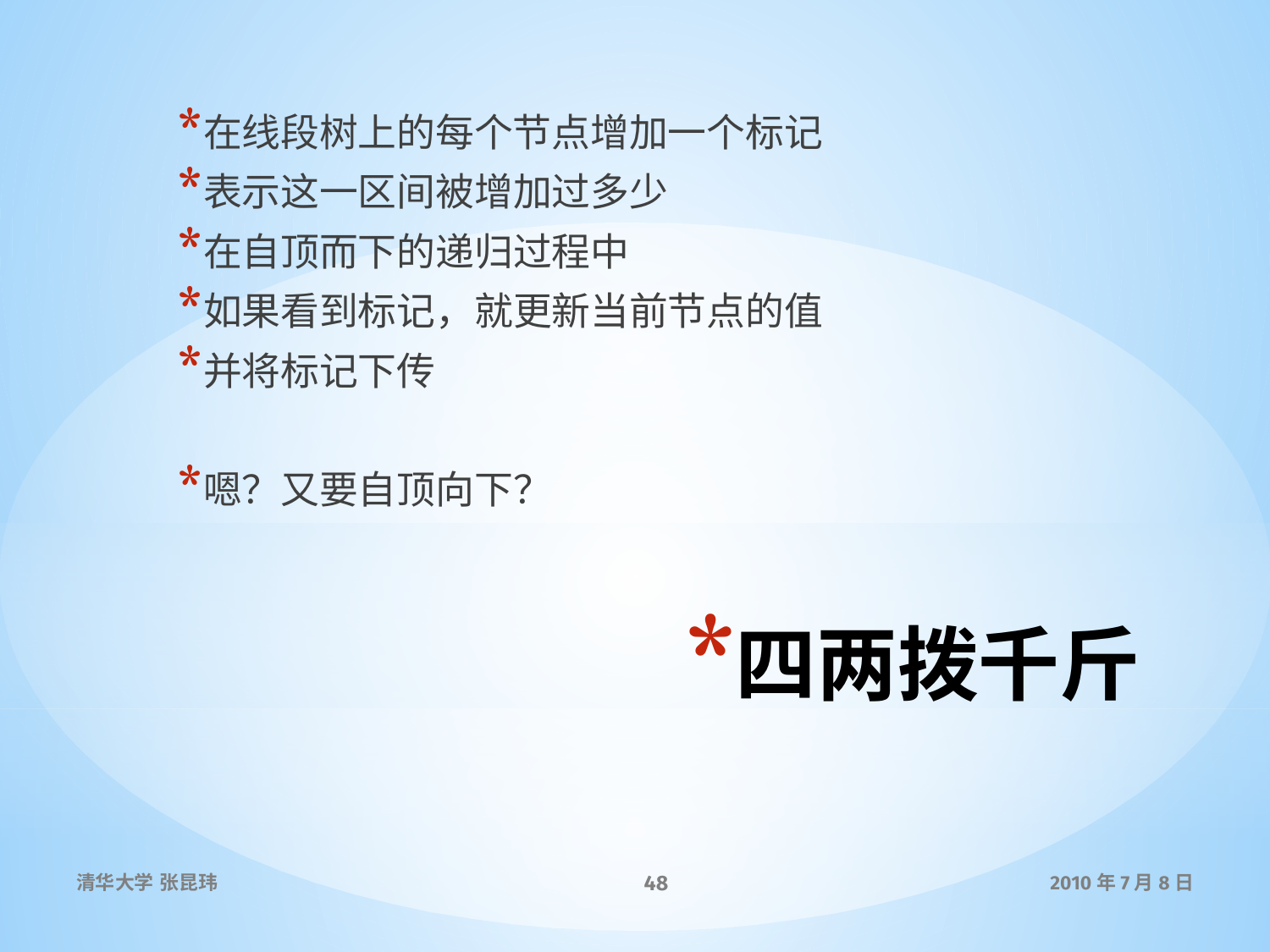

在线段树上的每个节点增加一个标记
表示这一区间被增加过多少
在自顶而下的递归过程中
如果看到标记，就更新当前节点的值
并将标记下传

嗯？又要自顶向下？
# 四两拨千斤
清华大学 张昆玮
48
2010年7月8日